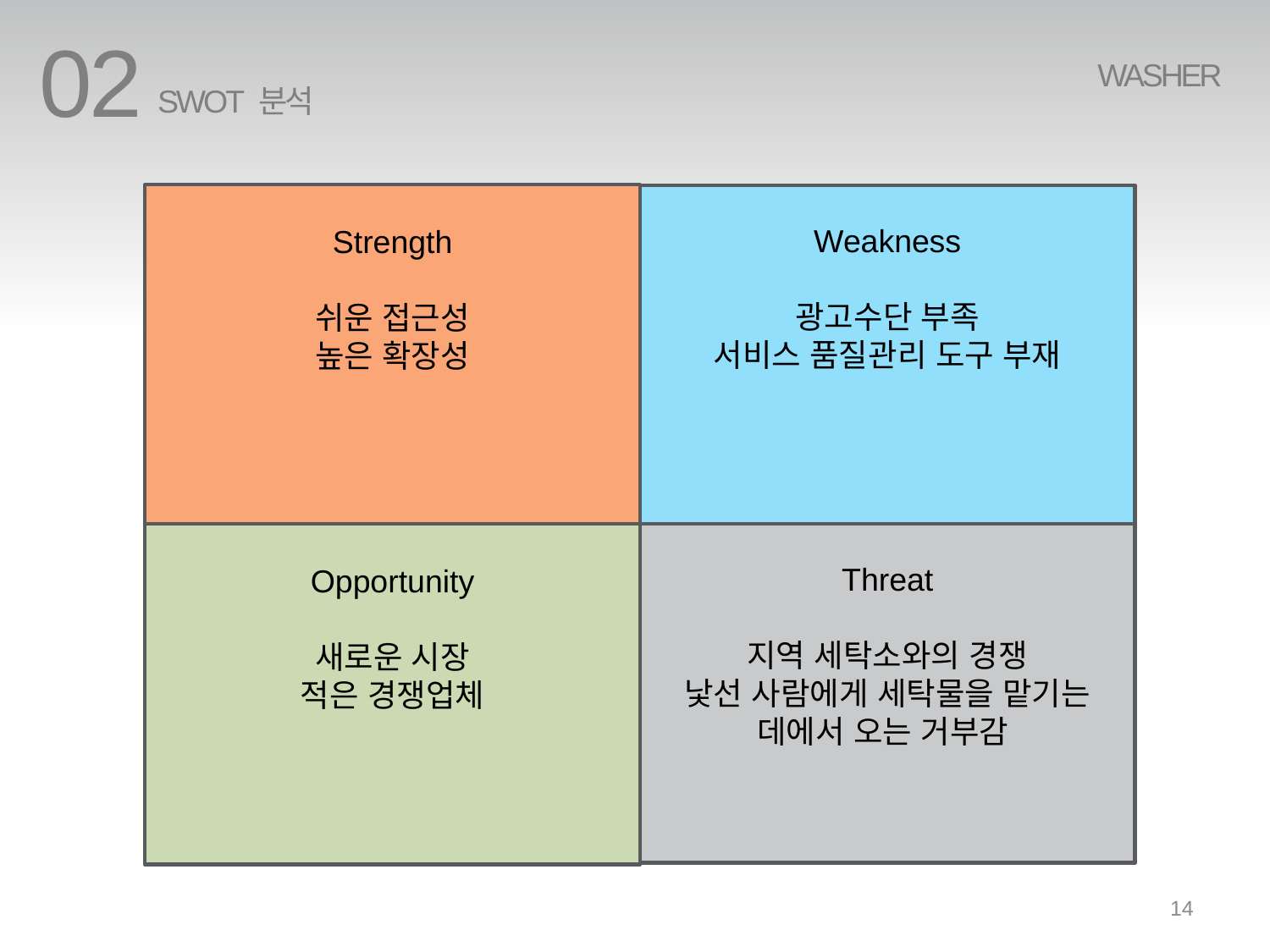

02
WASHER
SWOT 분석

Strength

쉬운 접근성
높은 확장성

Weakness

광고수단 부족
서비스 품질관리 도구 부재

Threat

지역 세탁소와의 경쟁
낯선 사람에게 세탁물을 맡기는 데에서 오는 거부감

Opportunity

새로운 시장
적은 경쟁업체

14